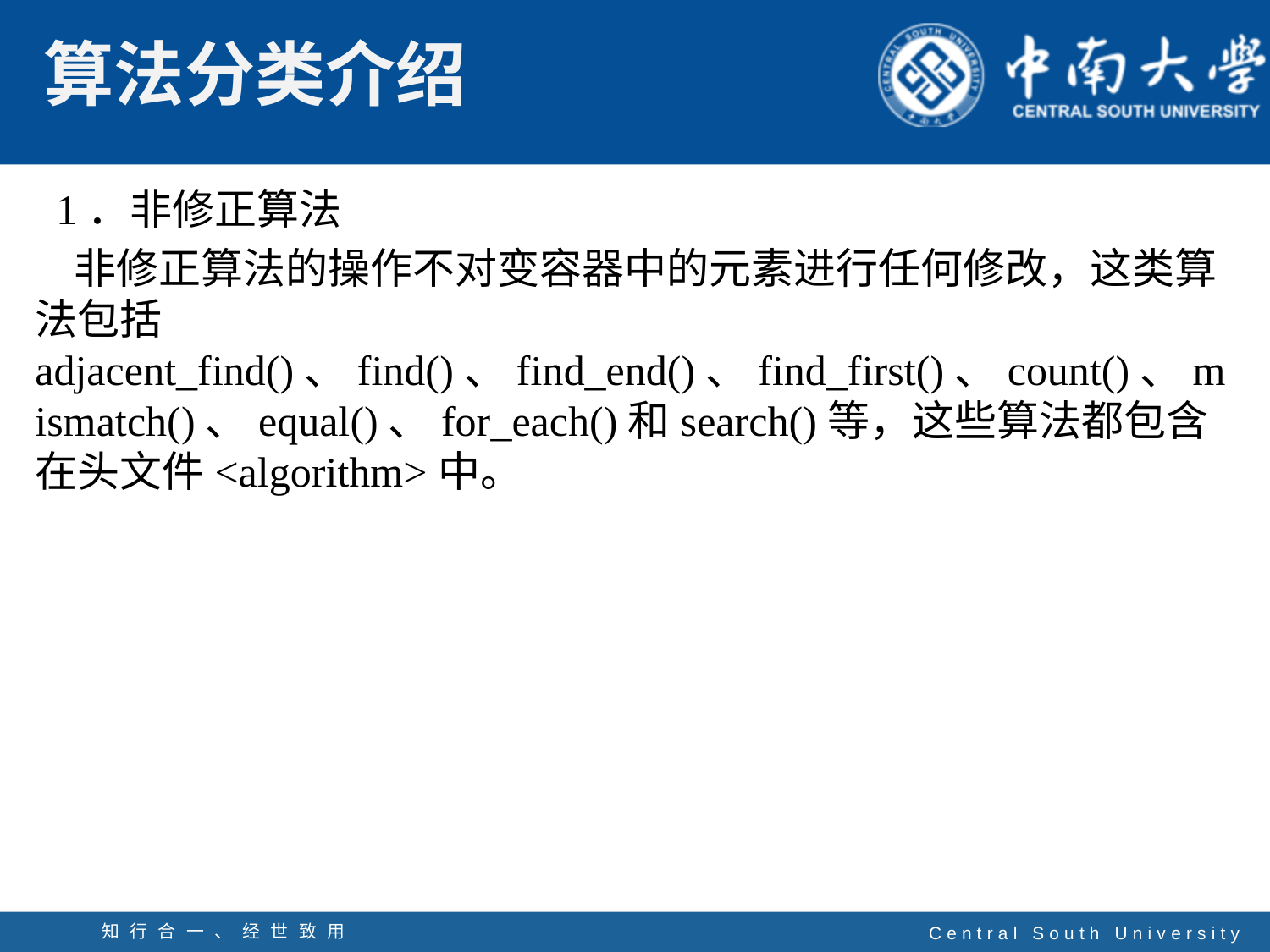

1．非修正算法
   非修正算法的操作不对变容器中的元素进行任何修改，这类算法包括adjacent_find()、find()、find_end()、find_first()、count()、mismatch()、equal()、for_each()和search()等，这些算法都包含在头文件<algorithm>中。

知行合一、经世致用
自强不息 厚德载物
Central South University
36